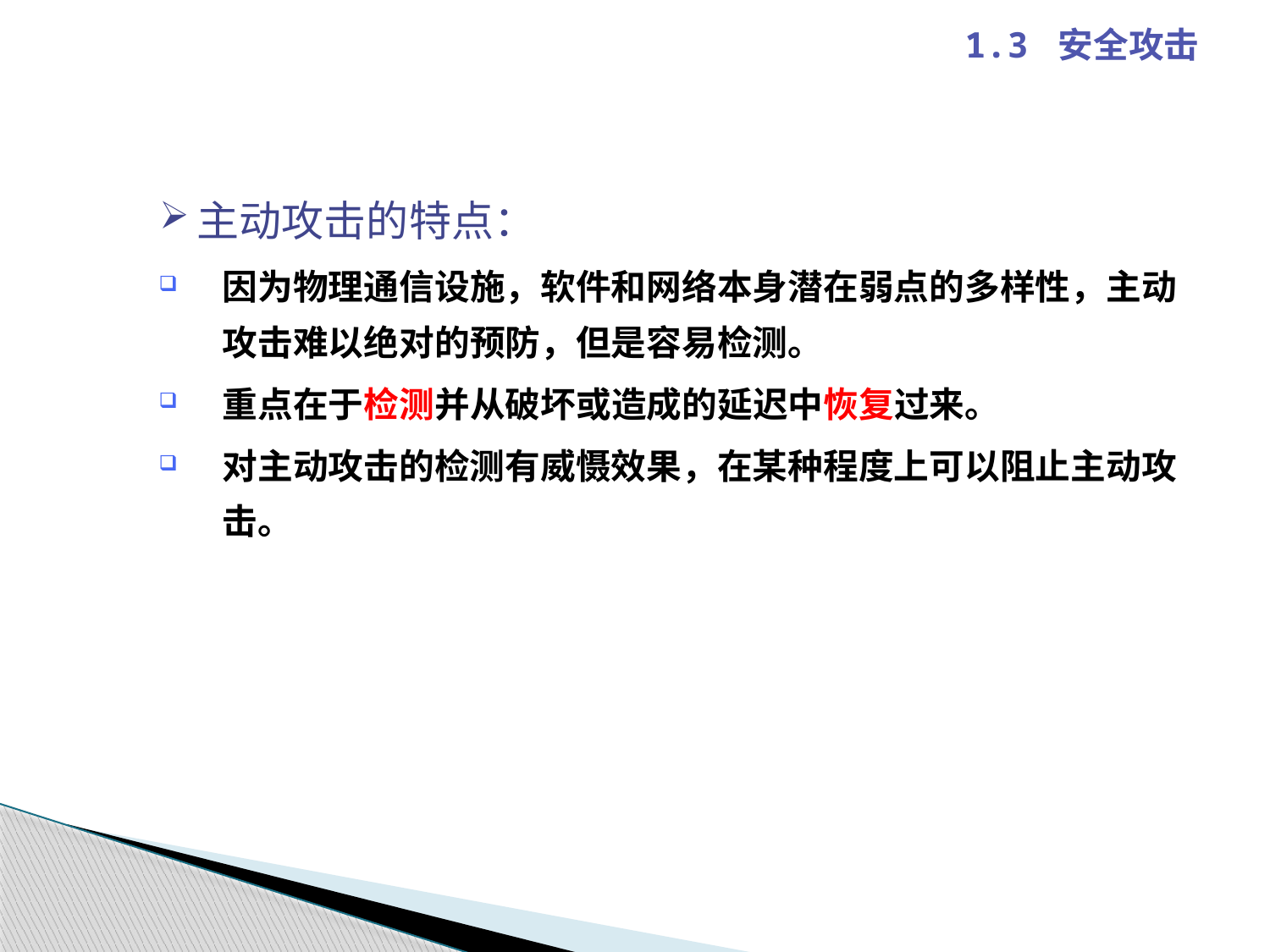

1.3 安全攻击
主动攻击的特点：
因为物理通信设施，软件和网络本身潜在弱点的多样性，主动攻击难以绝对的预防，但是容易检测。
重点在于检测并从破坏或造成的延迟中恢复过来。
对主动攻击的检测有威慑效果，在某种程度上可以阻止主动攻击。